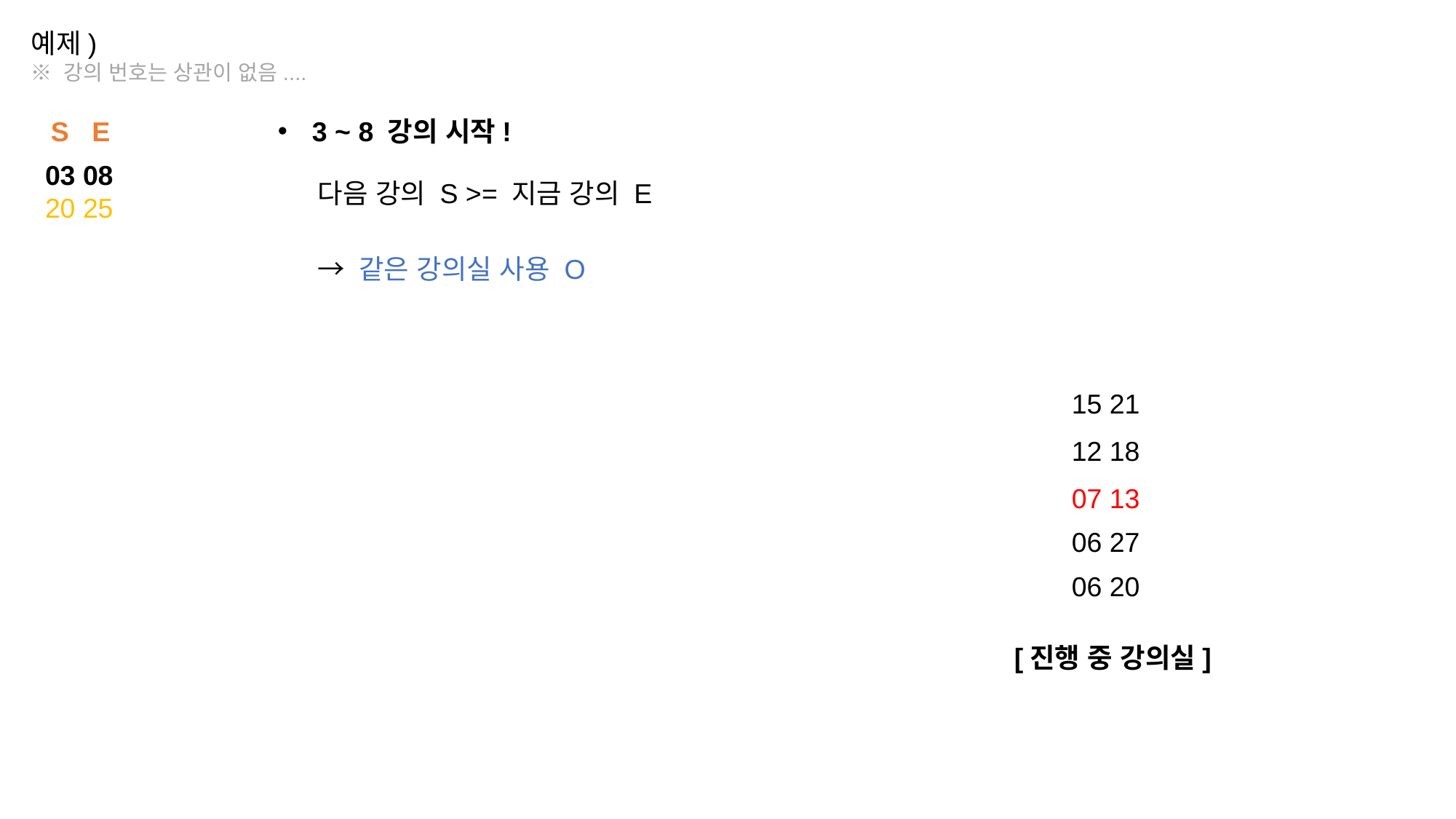

예제)
※ 강의 번호는 상관이 없음....
S   E
3 ~ 8 강의 시작!
03 08
20 25
다음 강의 S >= 지금 강의 E
→ 같은 강의실 사용 O
15 21
12 18
07 13
06 27
06 20
[진행 중 강의실]